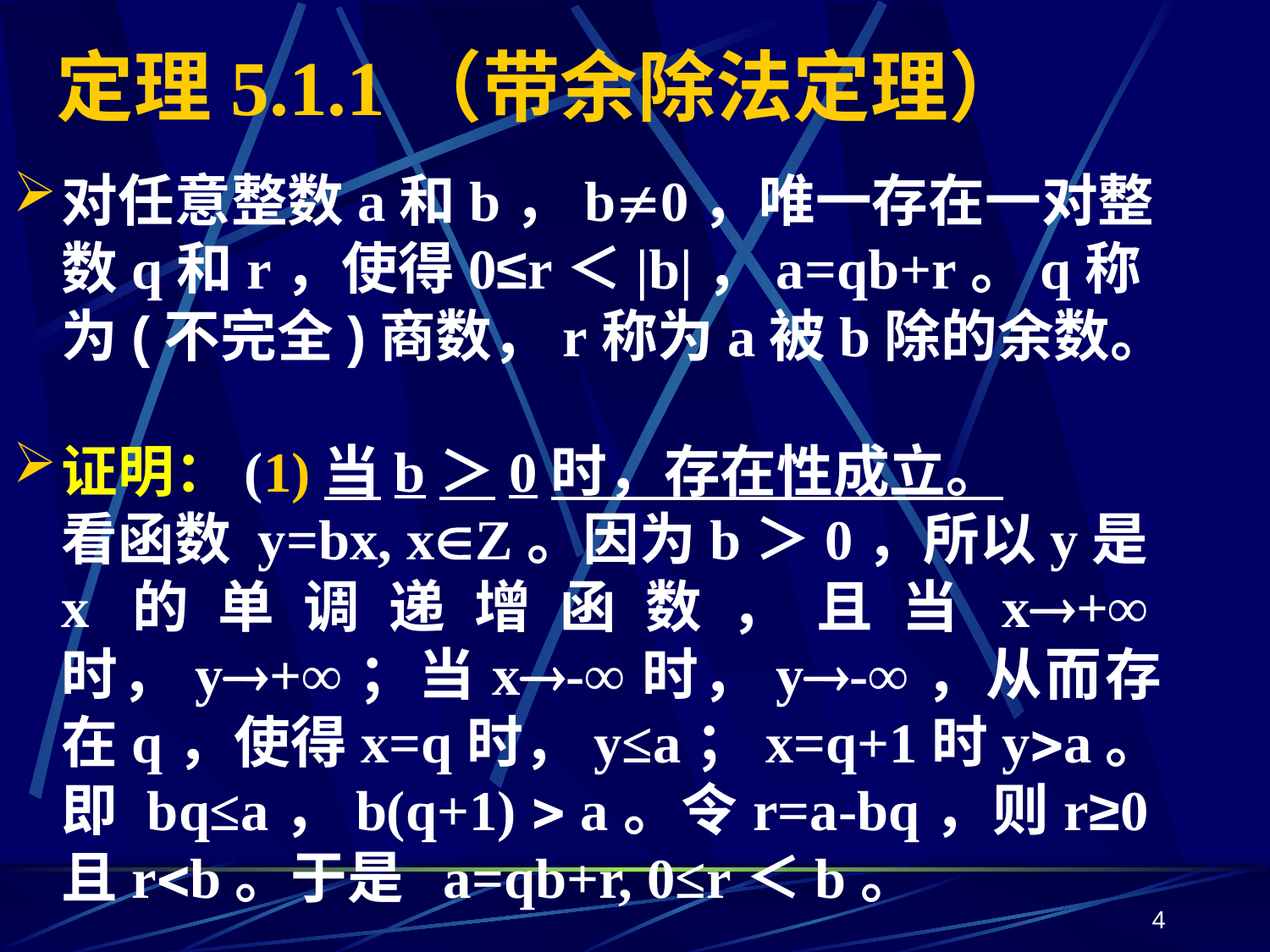

# 定理5.1.1（带余除法定理）
对任意整数a和b，b≠0，唯一存在一对整数q和r，使得0≤r＜|b|，a=qb+r。q称为(不完全)商数，r称为a被b除的余数。

证明：(1)当b＞0时，存在性成立。
	看函数 y=bx, x∈Z。因为b＞0，所以y是x的单调递增函数，且当x→+∞时，y→+∞；当x→-∞时，y→-∞，从而存在q，使得x=q时，y≤a；x=q+1时y>a。即 bq≤a，b(q+1) > a。令r=a-bq，则r≥0且r<b。于是  a=qb+r, 0≤r＜b。
4